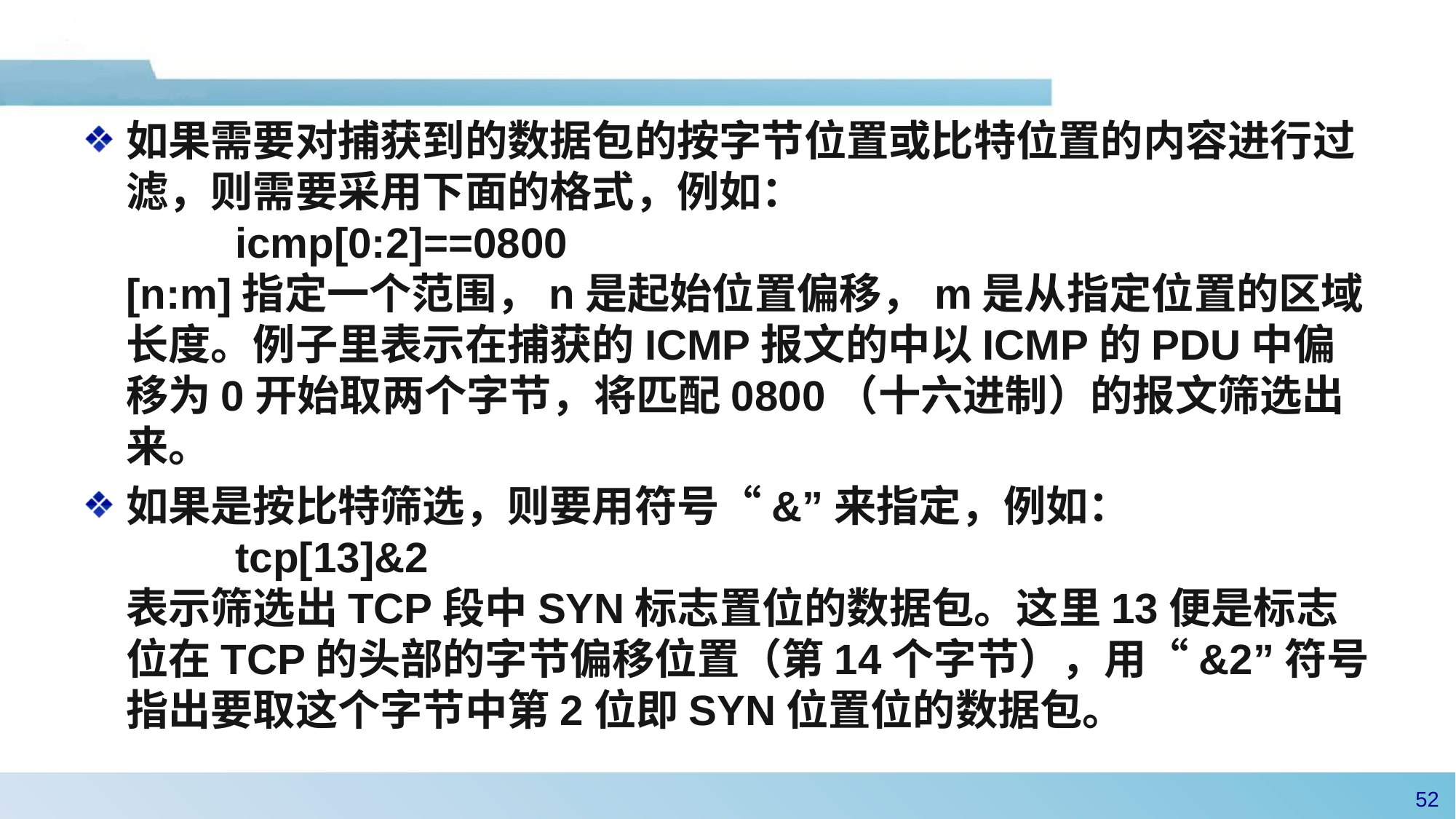

如果需要对捕获到的数据包的按字节位置或比特位置的内容进行过滤，则需要采用下面的格式，例如：
	icmp[0:2]==0800
[n:m]指定一个范围，n是起始位置偏移，m是从指定位置的区域长度。例子里表示在捕获的ICMP报文的中以ICMP的PDU中偏移为0开始取两个字节，将匹配0800（十六进制）的报文筛选出来。
如果是按比特筛选，则要用符号“&”来指定，例如：
	tcp[13]&2
表示筛选出TCP段中SYN标志置位的数据包。这里13便是标志位在TCP的头部的字节偏移位置（第14个字节），用“&2”符号指出要取这个字节中第2位即SYN位置位的数据包。
52